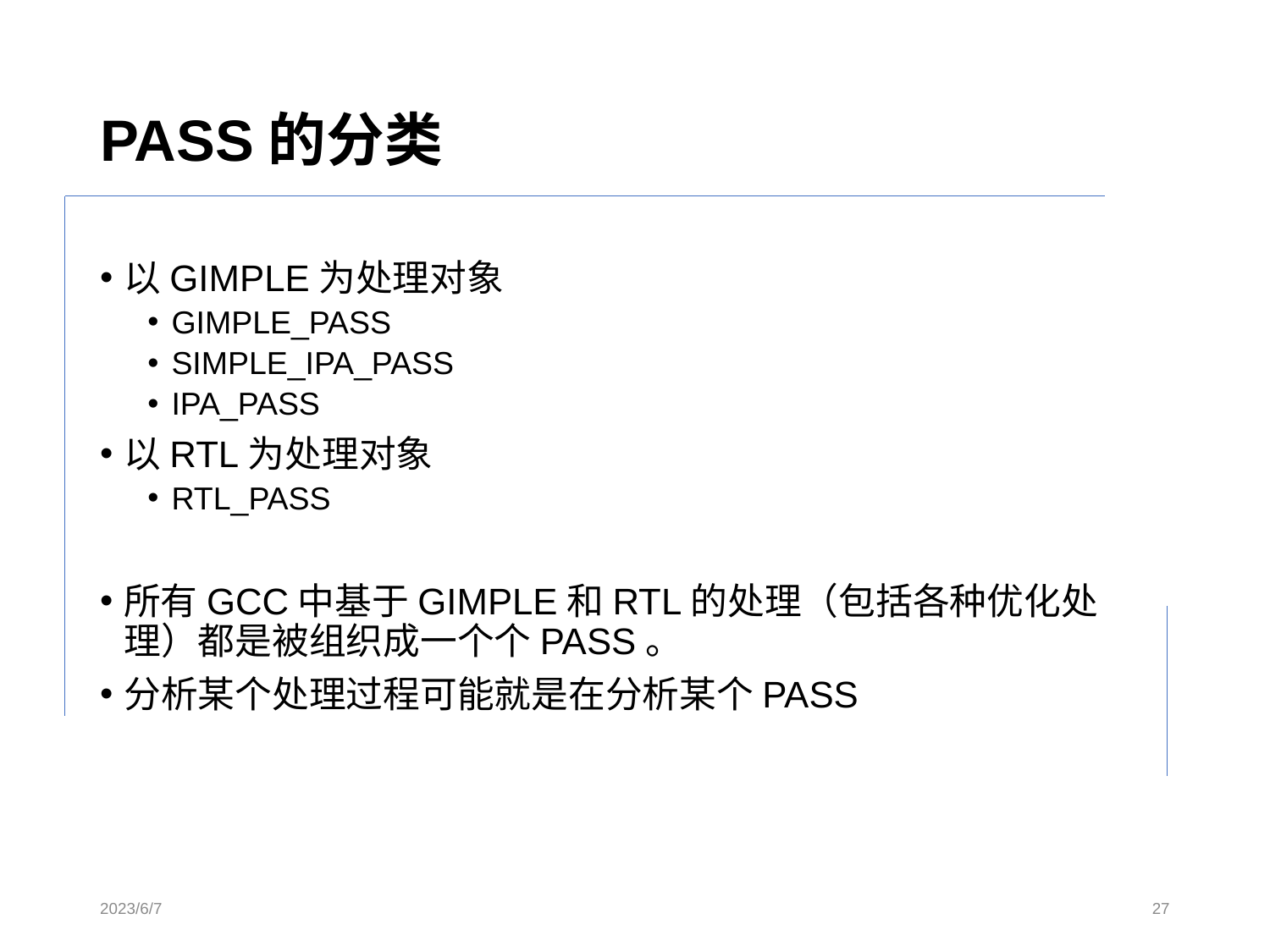

# PASS的分类
以GIMPLE为处理对象
GIMPLE_PASS
SIMPLE_IPA_PASS
IPA_PASS
以RTL为处理对象
RTL_PASS

所有GCC中基于GIMPLE和RTL的处理（包括各种优化处理）都是被组织成一个个PASS。
分析某个处理过程可能就是在分析某个PASS

2023/6/7
27